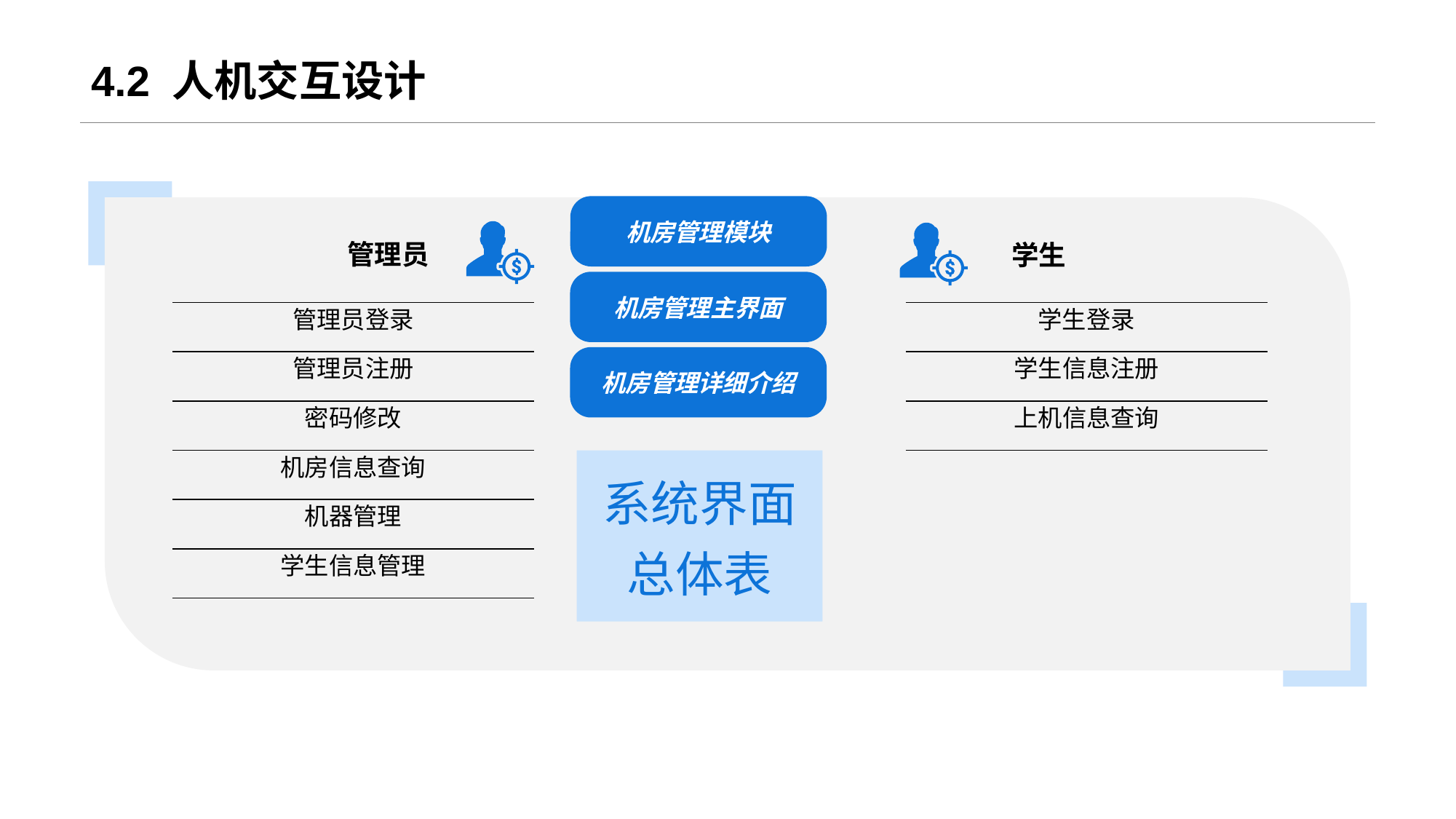

# 4.2 人机交互设计

机房管理模块

学生

管理员
机房管理主界面
| 管理员登录 |
| --- |
| 管理员注册 |
| 密码修改 |
| 机房信息查询 |
| 机器管理 |
| 学生信息管理 |
| 学生登录 |
| --- |
| 学生信息注册 |
| 上机信息查询 |
机房管理详细介绍
系统界面总体表